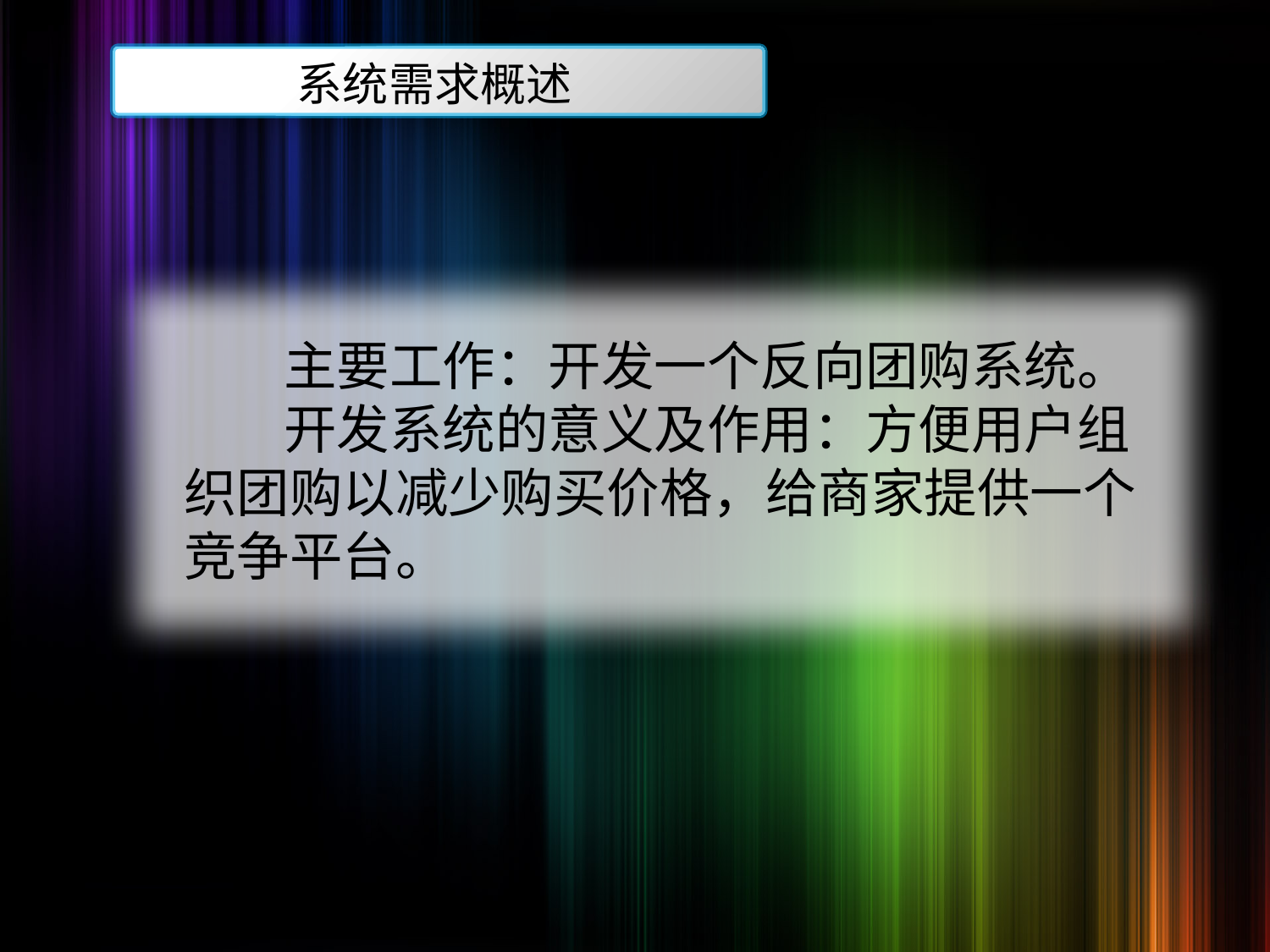

系统需求概述
主要工作：开发一个反向团购系统。
开发系统的意义及作用：方便用户组织团购以减少购买价格，给商家提供一个竞争平台。